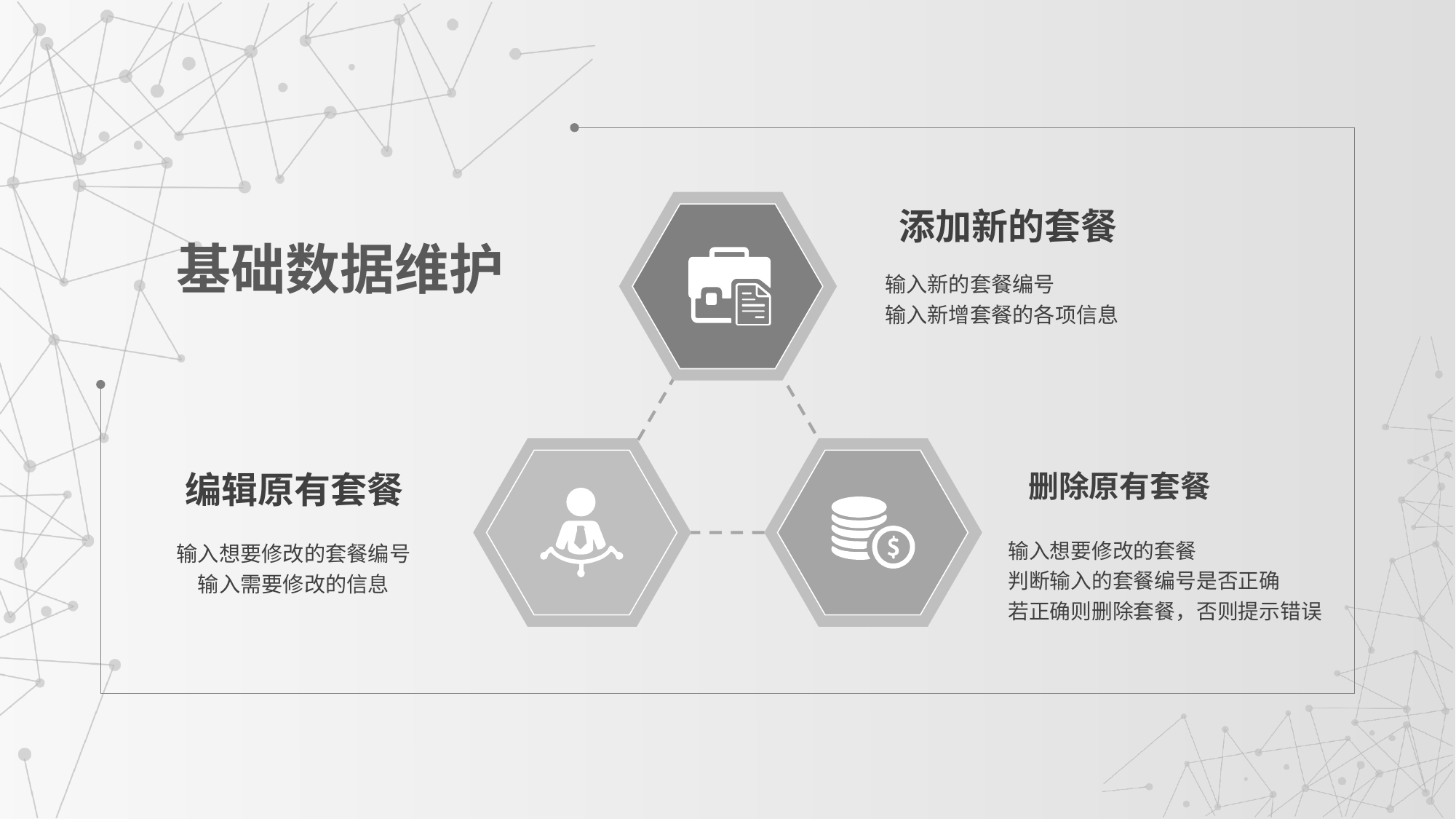

添加新的套餐
基础数据维护
输入新的套餐编号
输入新增套餐的各项信息
编辑原有套餐
删除原有套餐
输入想要修改的套餐
判断输入的套餐编号是否正确
若正确则删除套餐，否则提示错误
输入想要修改的套餐编号
输入需要修改的信息